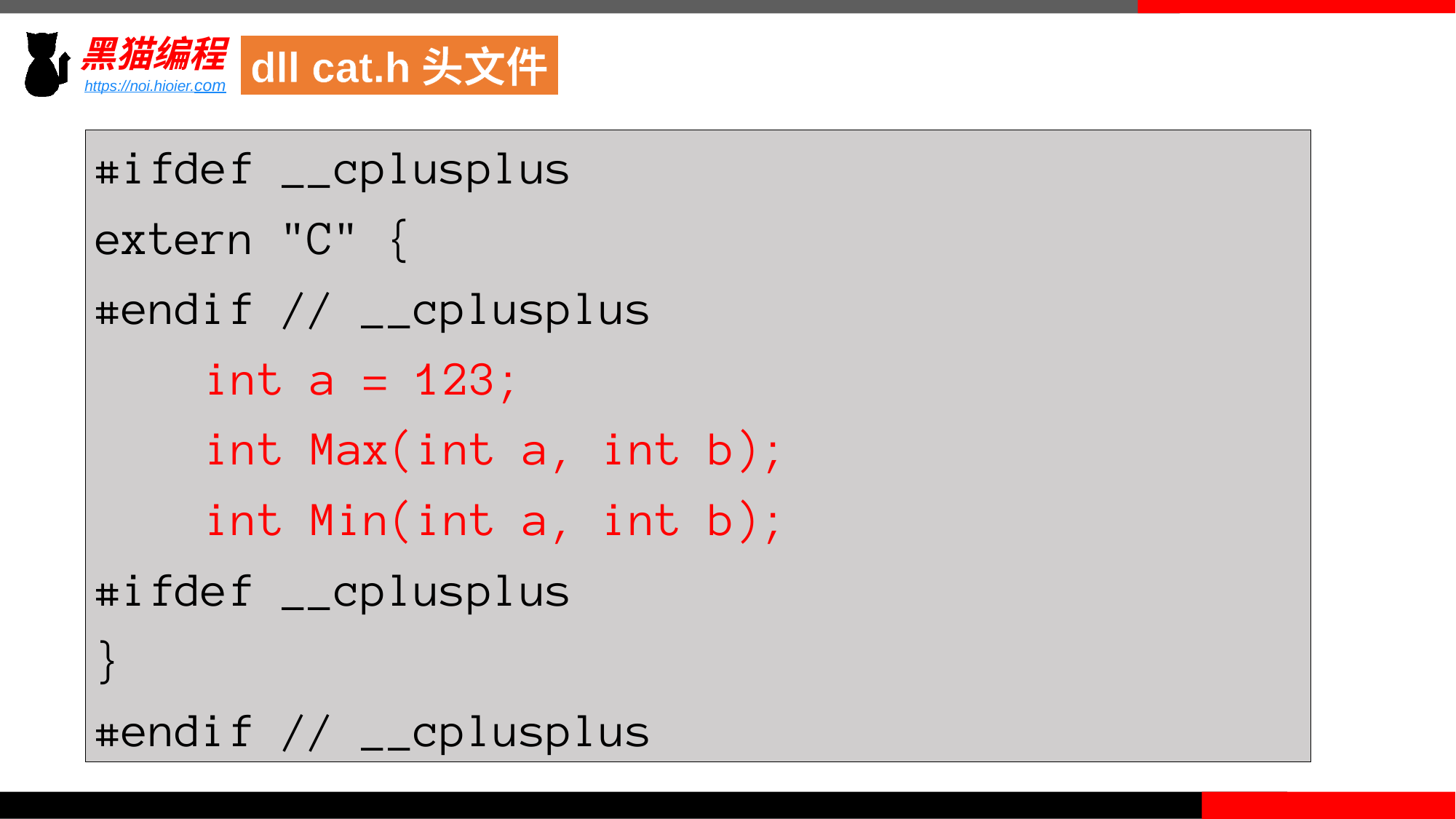

dll cat.h头文件
#ifdef __cplusplus
extern "C" {
#endif // __cplusplus
	int a = 123;
	int Max(int a, int b);
	int Min(int a, int b);
#ifdef __cplusplus
}
#endif // __cplusplus